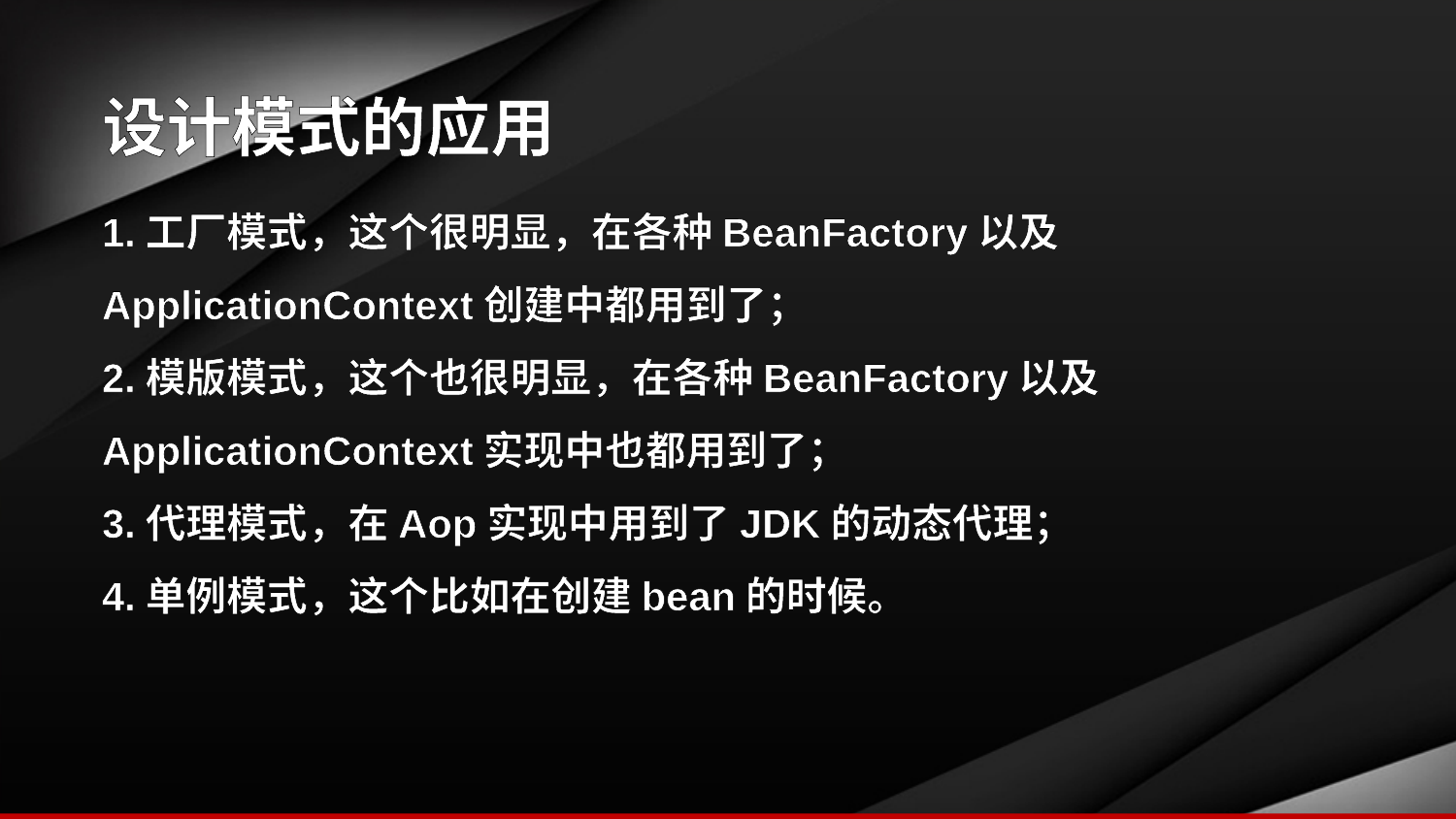

设计模式的应用
1.工厂模式，这个很明显，在各种BeanFactory以及ApplicationContext创建中都用到了；
2.模版模式，这个也很明显，在各种BeanFactory以及ApplicationContext实现中也都用到了；
3.代理模式，在Aop实现中用到了JDK的动态代理；
4.单例模式，这个比如在创建bean的时候。